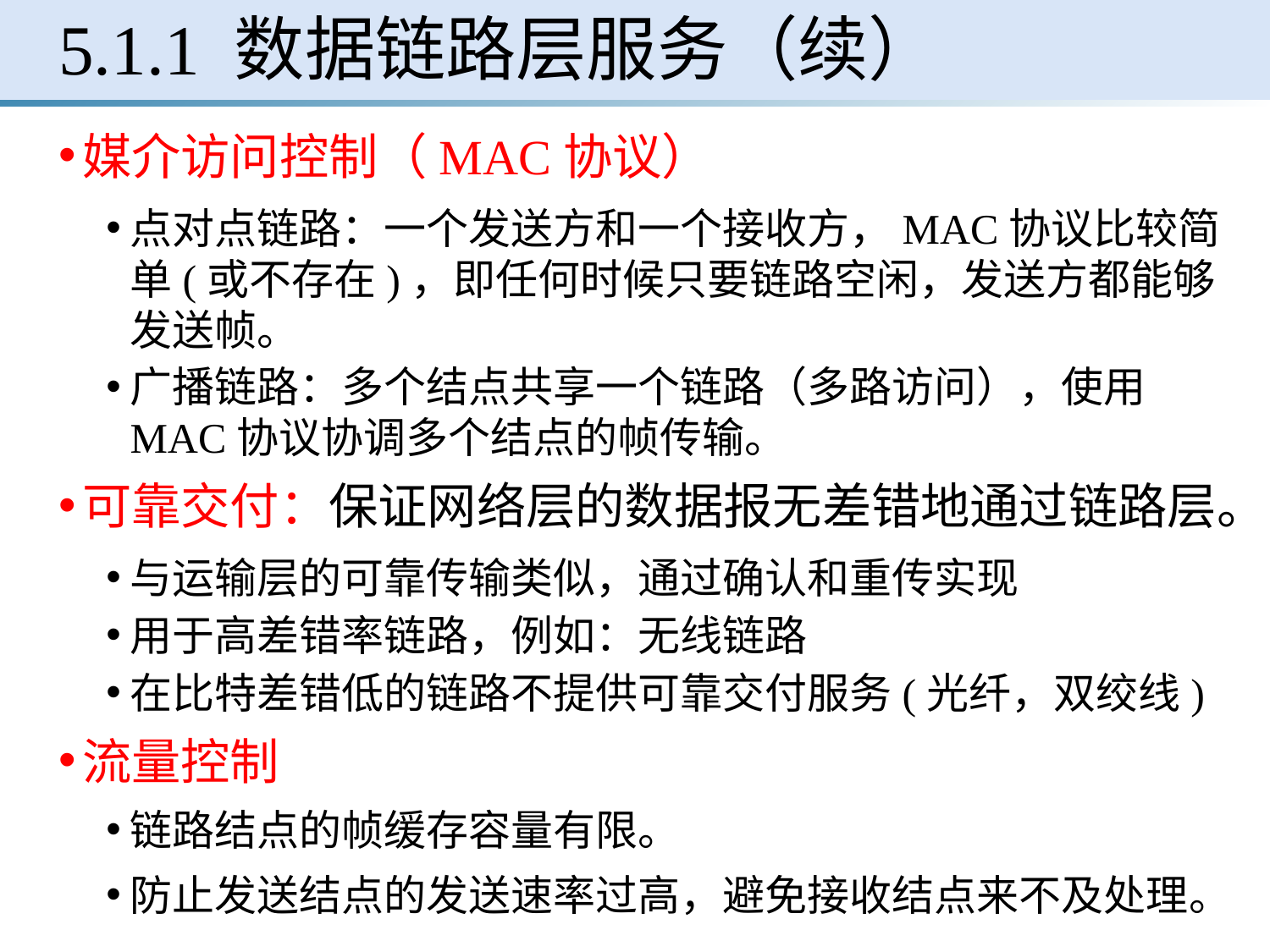

# 5.1.1 数据链路层服务（续）
媒介访问控制（MAC协议）
点对点链路：一个发送方和一个接收方，MAC协议比较简单(或不存在)，即任何时候只要链路空闲，发送方都能够发送帧。
广播链路：多个结点共享一个链路（多路访问），使用MAC协议协调多个结点的帧传输。
可靠交付：保证网络层的数据报无差错地通过链路层。
与运输层的可靠传输类似，通过确认和重传实现
用于高差错率链路，例如：无线链路
在比特差错低的链路不提供可靠交付服务(光纤，双绞线)
流量控制
链路结点的帧缓存容量有限。
防止发送结点的发送速率过高，避免接收结点来不及处理。